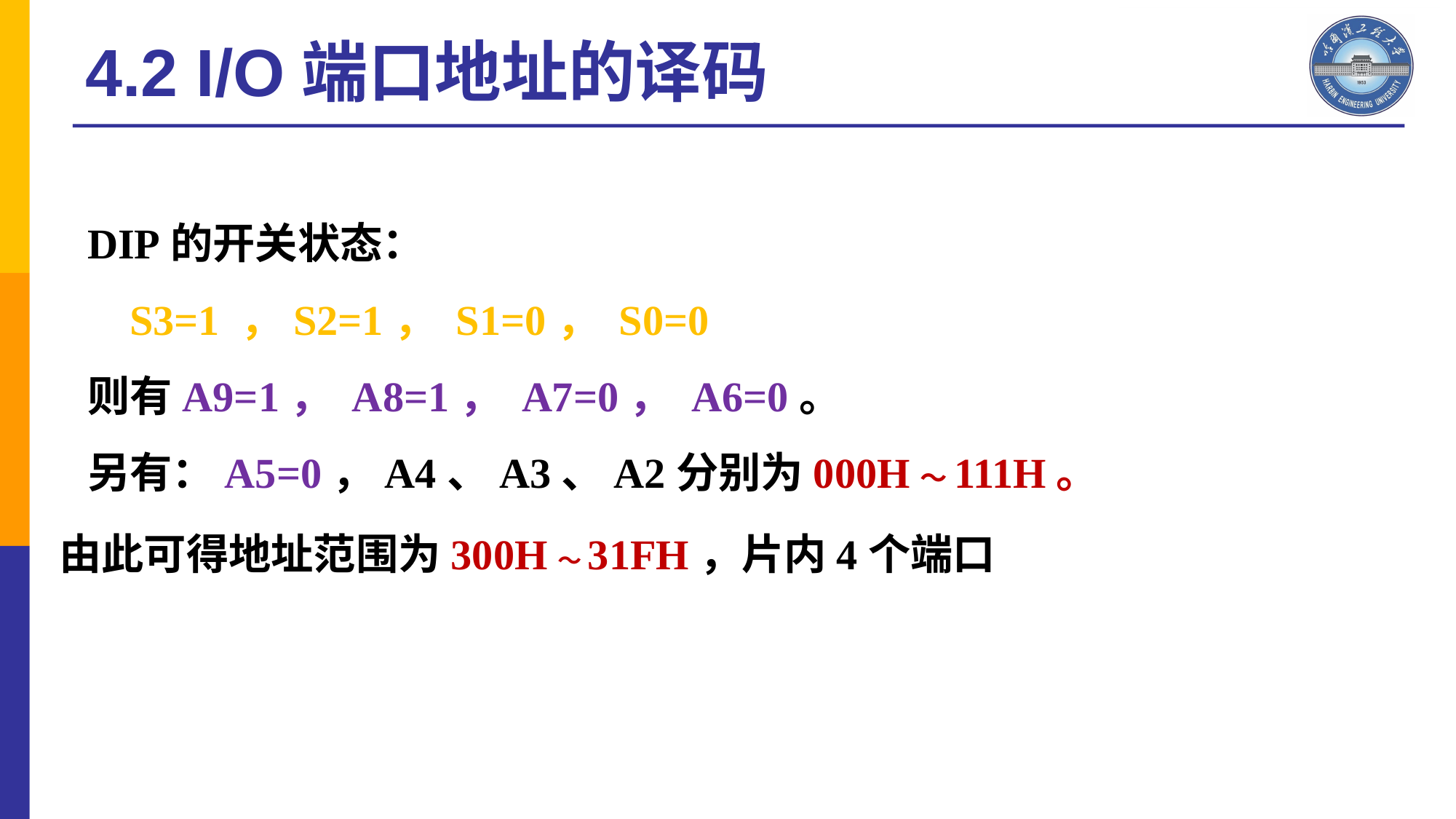

4.2 I/O端口地址的译码
DIP的开关状态：
    S3=1 ，S2=1， S1=0， S0=0
则有A9=1， A8=1， A7=0， A6=0。
另有：A5=0，A4、A3、A2分别为000H～111H。

由此可得地址范围为300H～31FH，片内4个端口